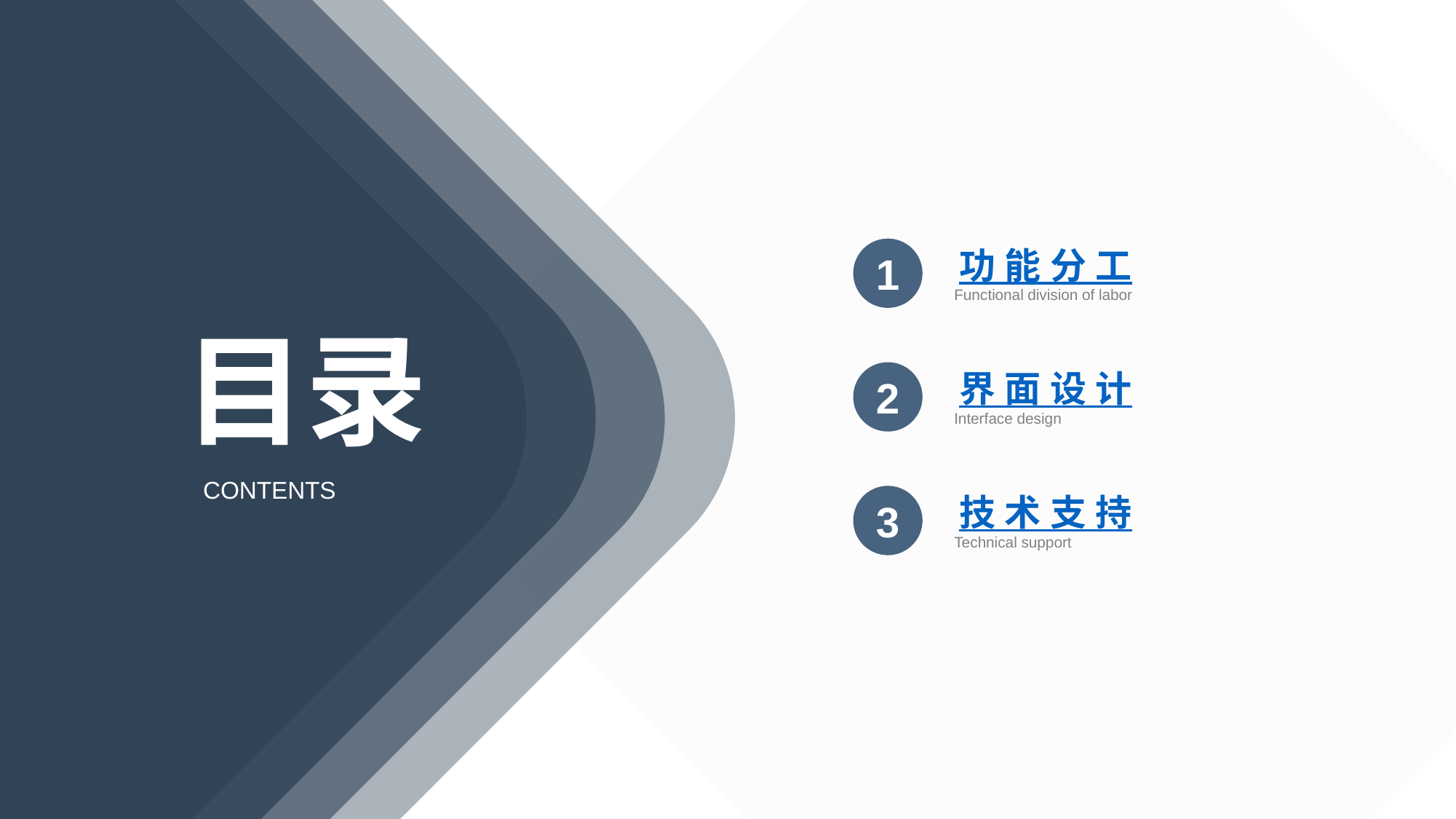

功能分工
Functional division of labor
1
目录
CONTENTS
界面设计
Interface design
2
技术支持
Technical support
3